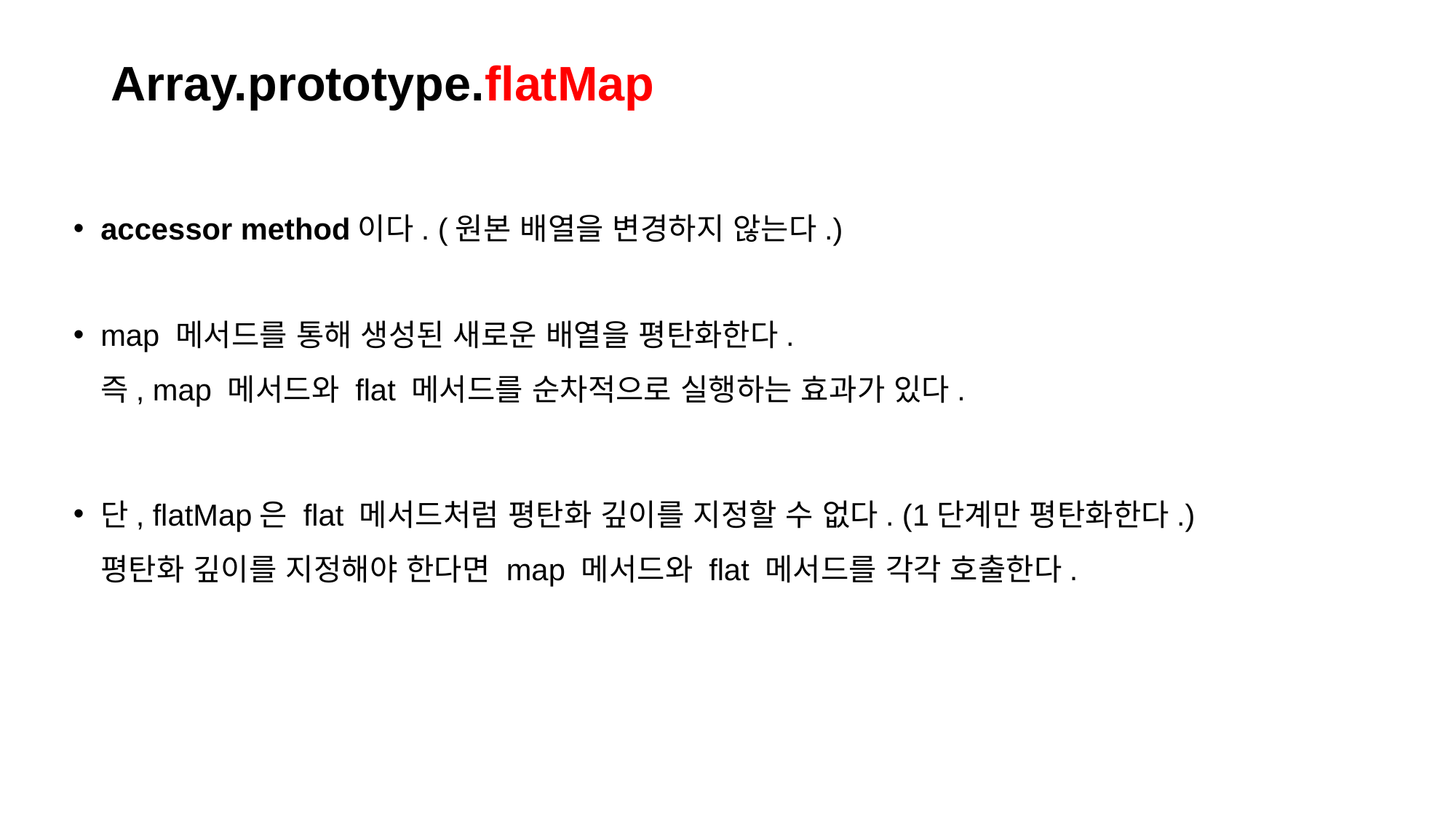

# Array.prototype.flatMap
accessor method이다. (원본 배열을 변경하지 않는다.)
map 메서드를 통해 생성된 새로운 배열을 평탄화한다.
즉, map 메서드와 flat 메서드를 순차적으로 실행하는 효과가 있다.
단, flatMap은 flat 메서드처럼 평탄화 깊이를 지정할 수 없다. (1단계만 평탄화한다.)
평탄화 깊이를 지정해야 한다면 map 메서드와 flat 메서드를 각각 호출한다.